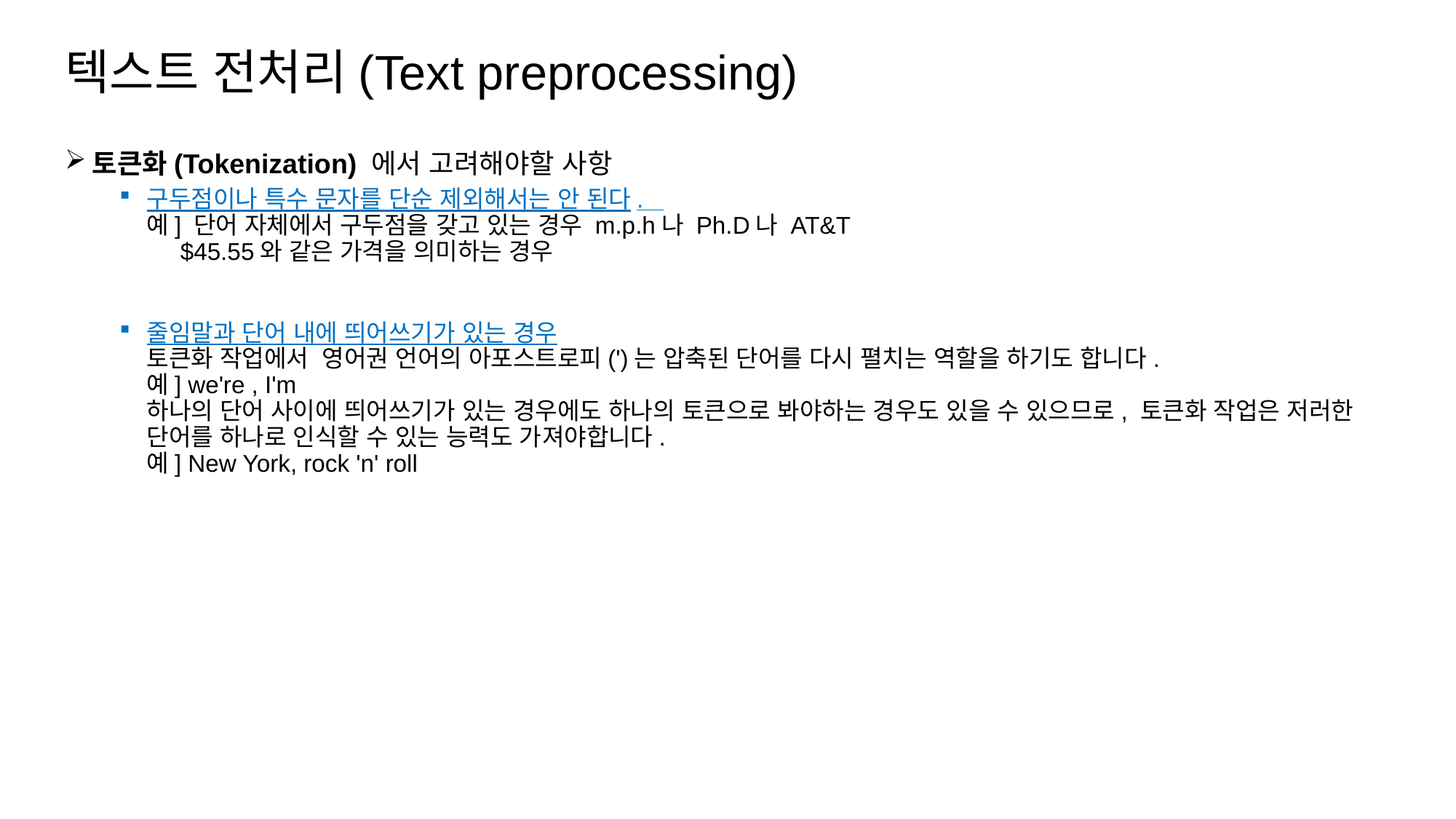

# 텍스트 전처리(Text preprocessing)
토큰화(Tokenization) 에서 고려해야할 사항
구두점이나 특수 문자를 단순 제외해서는 안 된다.
예] 단어 자체에서 구두점을 갖고 있는 경우 m.p.h나 Ph.D나 AT&T
     $45.55와 같은 가격을 의미하는 경우

줄임말과 단어 내에 띄어쓰기가 있는 경우
토큰화 작업에서  영어권 언어의 아포스트로피(')는 압축된 단어를 다시 펼치는 역할을 하기도 합니다.
예] we're , I'm
하나의 단어 사이에 띄어쓰기가 있는 경우에도 하나의 토큰으로 봐야하는 경우도 있을 수 있으므로, 토큰화 작업은 저러한 단어를 하나로 인식할 수 있는 능력도 가져야합니다.
예] New York, rock 'n' roll